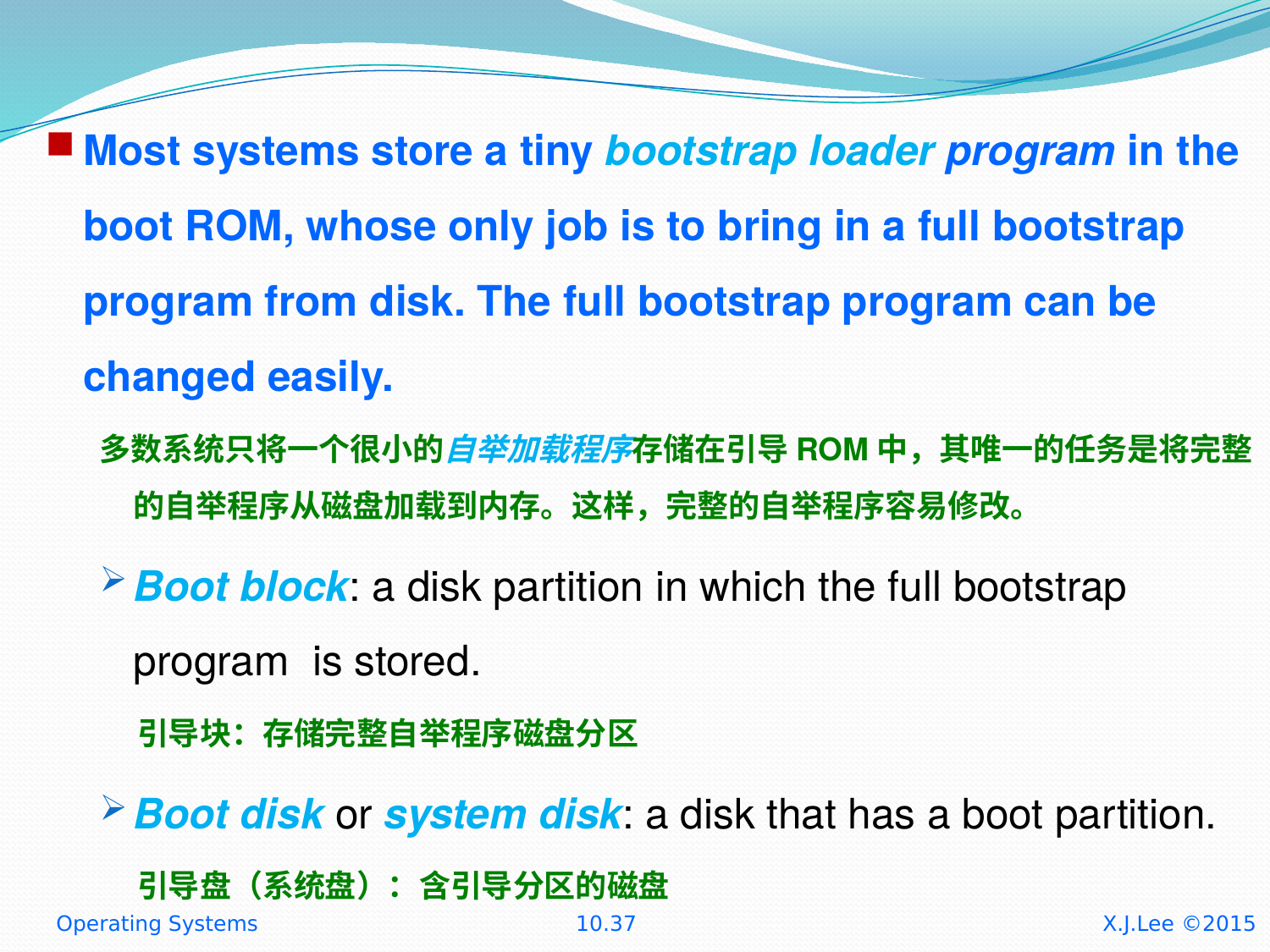

Most systems store a tiny bootstrap loader program in the boot ROM, whose only job is to bring in a full bootstrap program from disk. The full bootstrap program can be changed easily.
多数系统只将一个很小的自举加载程序存储在引导ROM中，其唯一的任务是将完整的自举程序从磁盘加载到内存。这样，完整的自举程序容易修改。
Boot block: a disk partition in which the full bootstrap program  is stored.
引导块：存储完整自举程序磁盘分区
Boot disk or system disk: a disk that has a boot partition.
引导盘（系统盘）：含引导分区的磁盘
Operating Systems
10.37
X.J.Lee ©2015